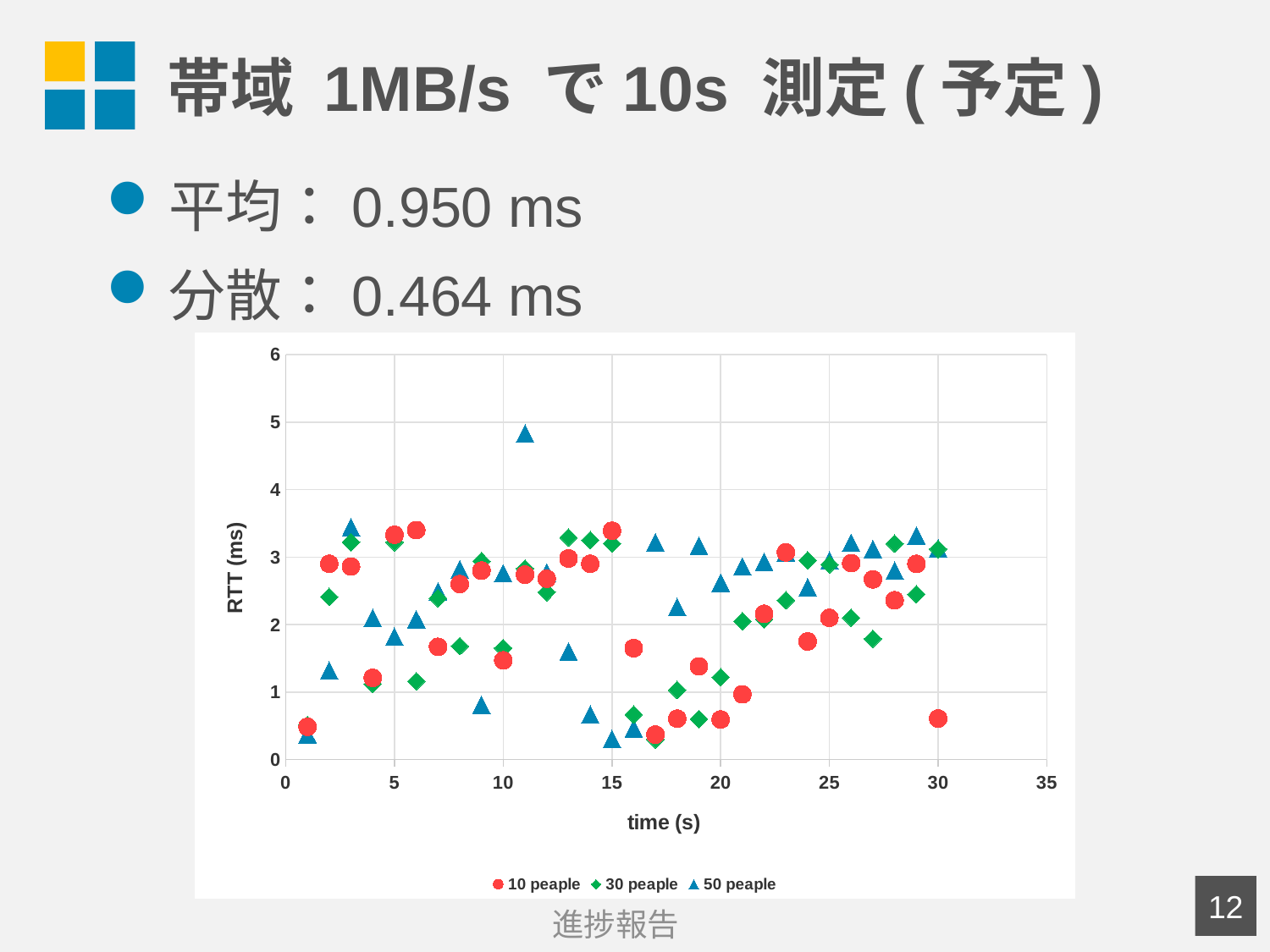

# 帯域 1MB/s で10s 測定(予定)
平均：0.950 ms
分散：0.464 ms

### Chart

| Category | 10 peaple | 30 peaple | 50 peaple |
|---|---|---|---|
12
進捗報告